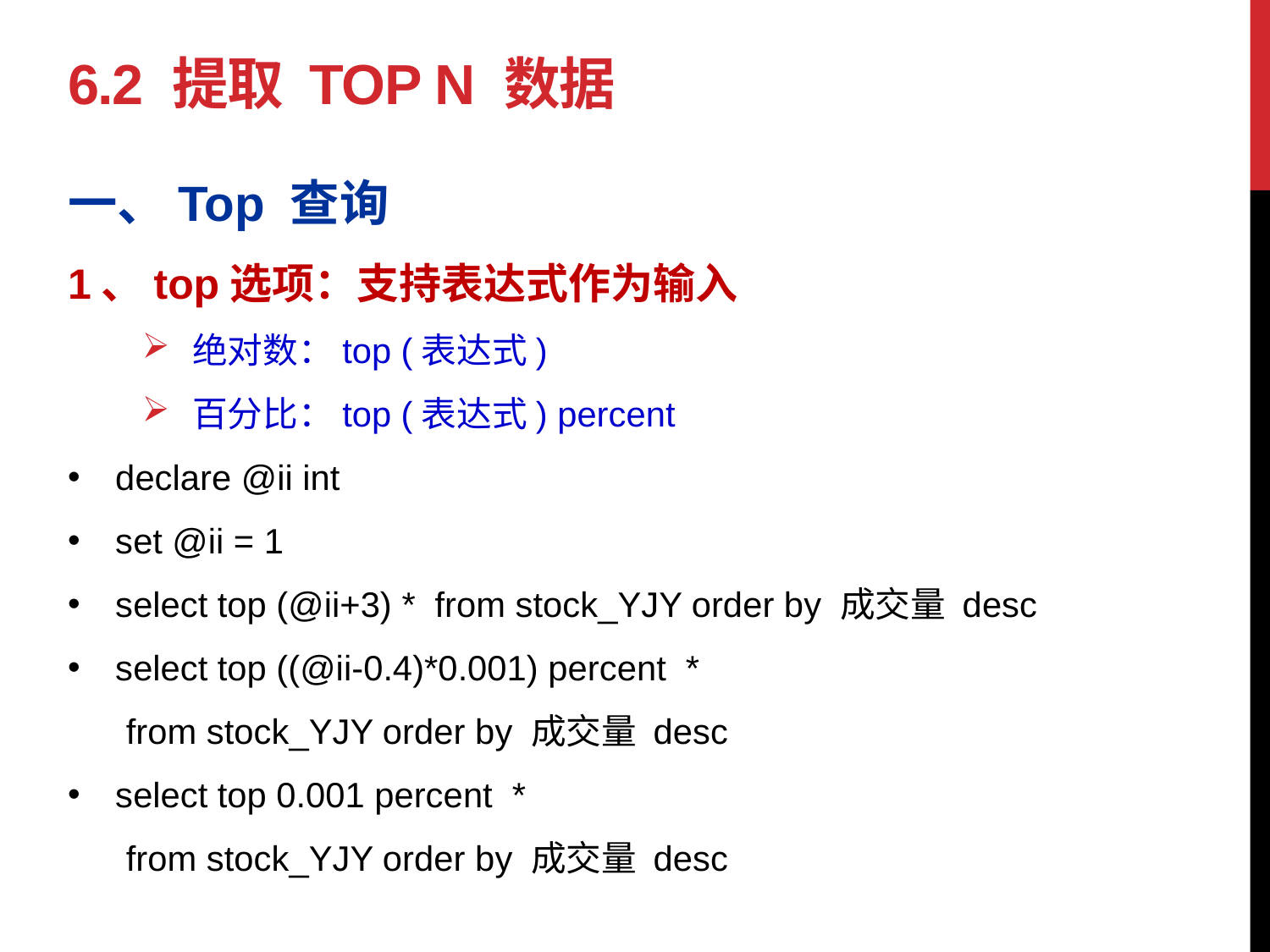

# 6.2 提取 TOP N 数据
一、Top 查询
1、top选项：支持表达式作为输入
绝对数：top (表达式)
百分比：top (表达式) percent
declare @ii int
set @ii = 1
select top (@ii+3) *  from stock_YJY order by 成交量 desc
select top ((@ii-0.4)*0.001) percent  *
      from stock_YJY order by 成交量 desc
select top 0.001 percent  *
      from stock_YJY order by 成交量 desc